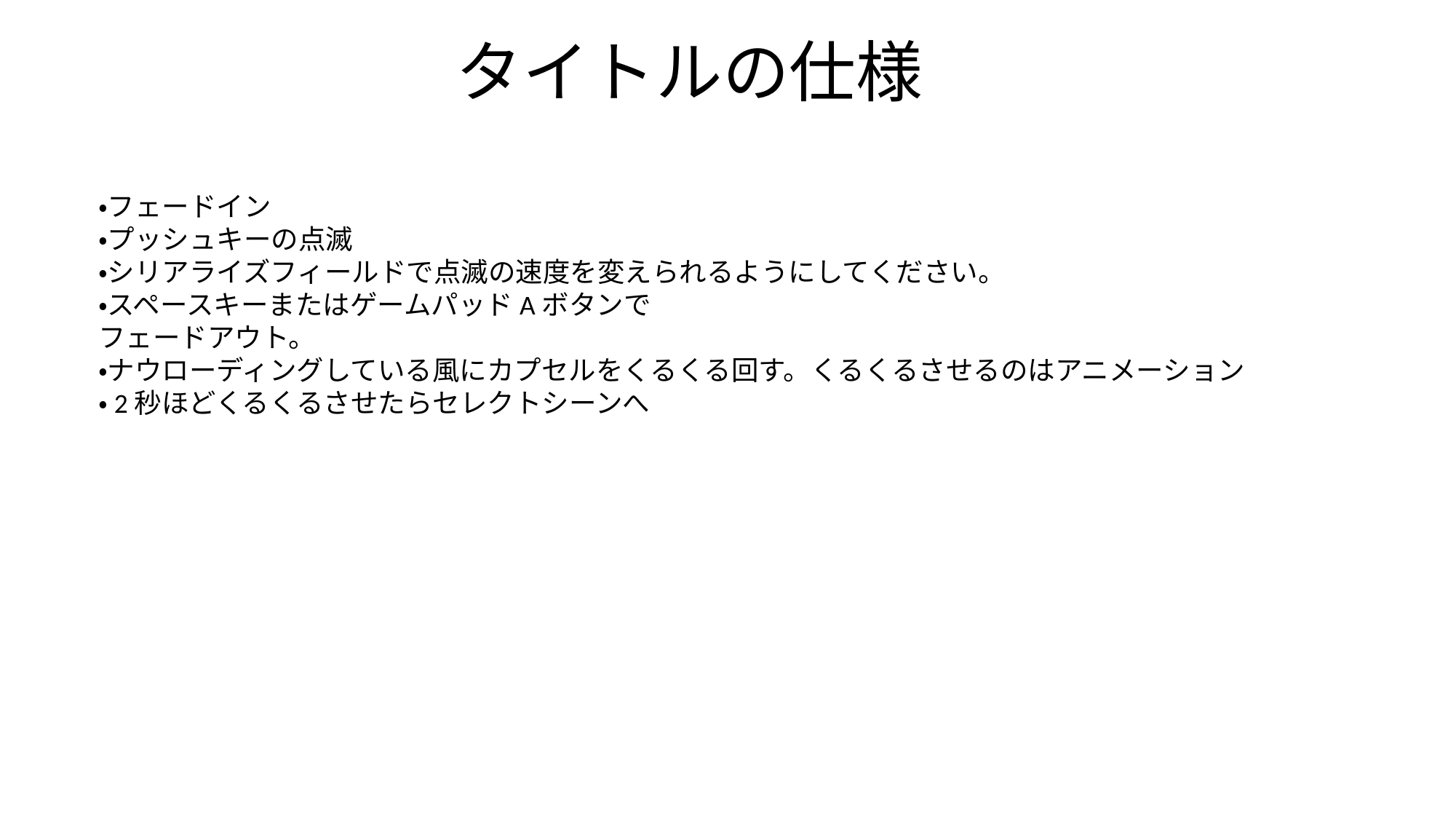

タイトルの仕様
・フェードイン
・プッシュキーの点滅
・シリアライズフィールドで点滅の速度を変えられるようにしてください。
・スペースキーまたはゲームパッドAボタンで
フェードアウト。
・ナウローディングしている風にカプセルをくるくる回す。くるくるさせるのはアニメーション
・2秒ほどくるくるさせたらセレクトシーンへ